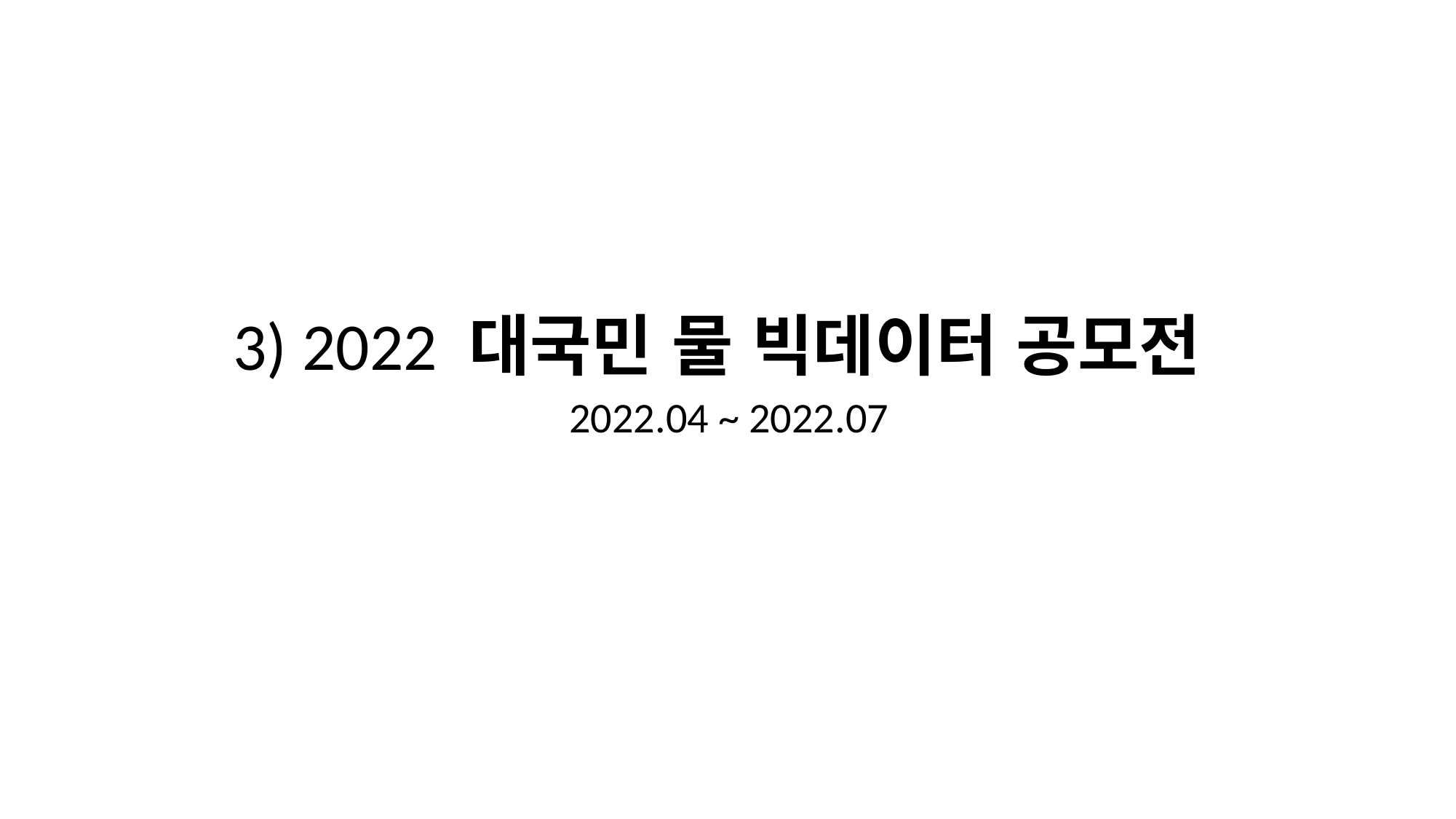

# 3) 2022 대국민 물 빅데이터 공모전
2022.04 ~ 2022.07